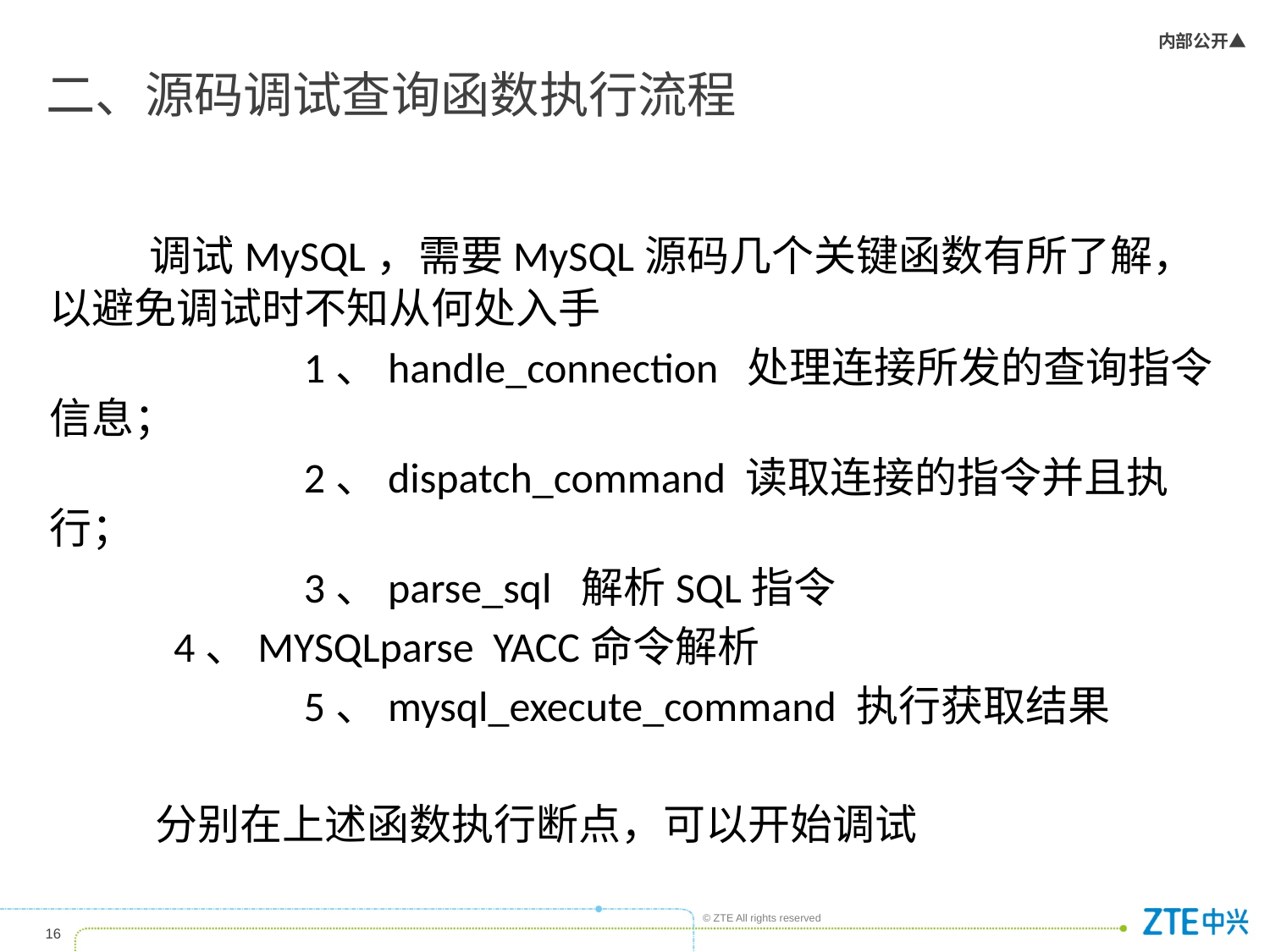

# 二、源码调试查询函数执行流程
        调试MySQL，需要MySQL源码几个关键函数有所了解，以避免调试时不知从何处入手
		1、handle_connection  处理连接所发的查询指令信息；
		2、dispatch_command 读取连接的指令并且执行；
		3、parse_sql  解析SQL指令
             4、MYSQLparse  YACC命令解析
		5、mysql_execute_command 执行获取结果

          分别在上述函数执行断点，可以开始调试